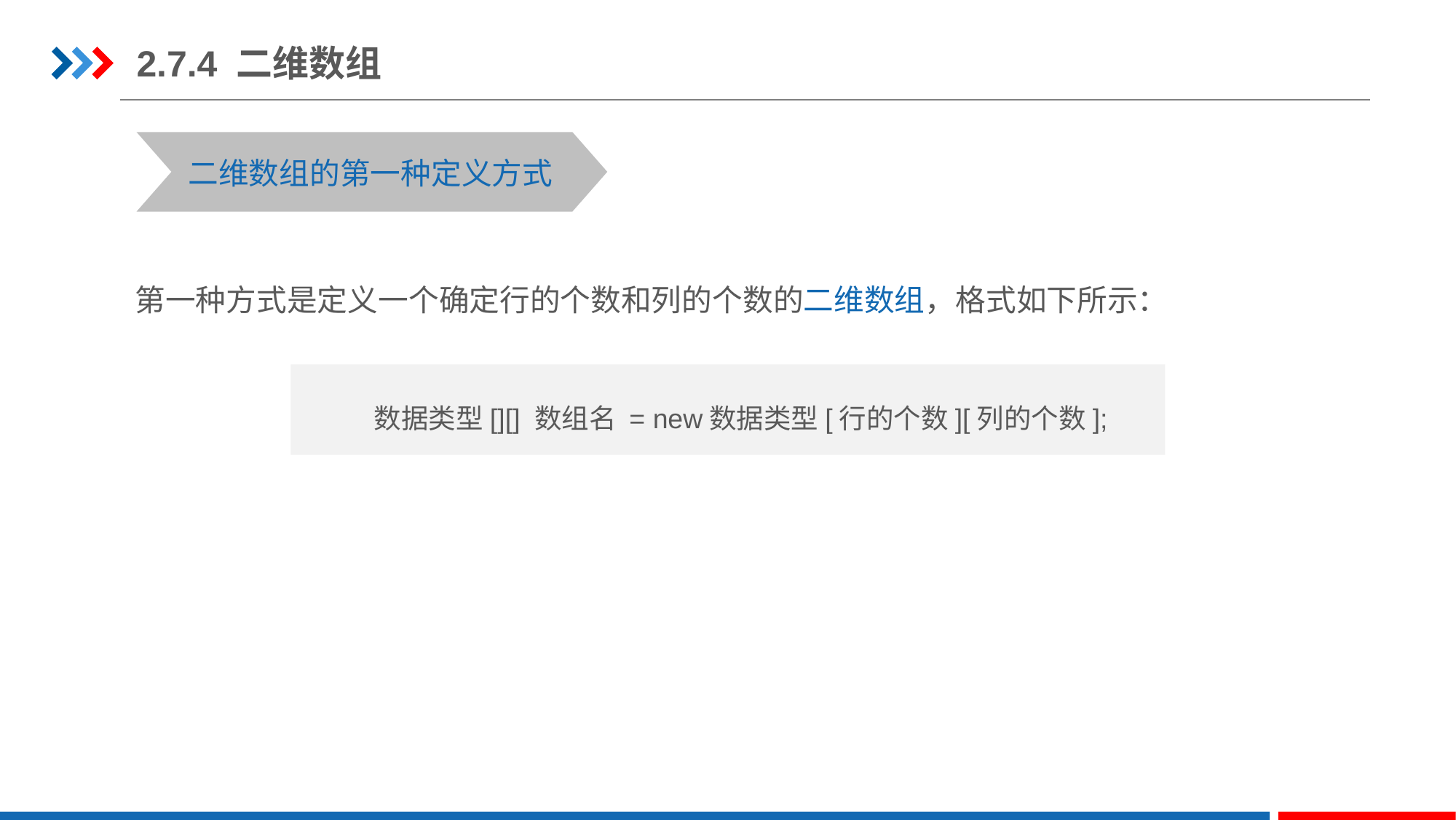

2.7.4 二维数组

二维数组的第一种定义方式
第一种方式是定义一个确定行的个数和列的个数的二维数组，格式如下所示：
数据类型[][] 数组名 = new数据类型[行的个数][列的个数];